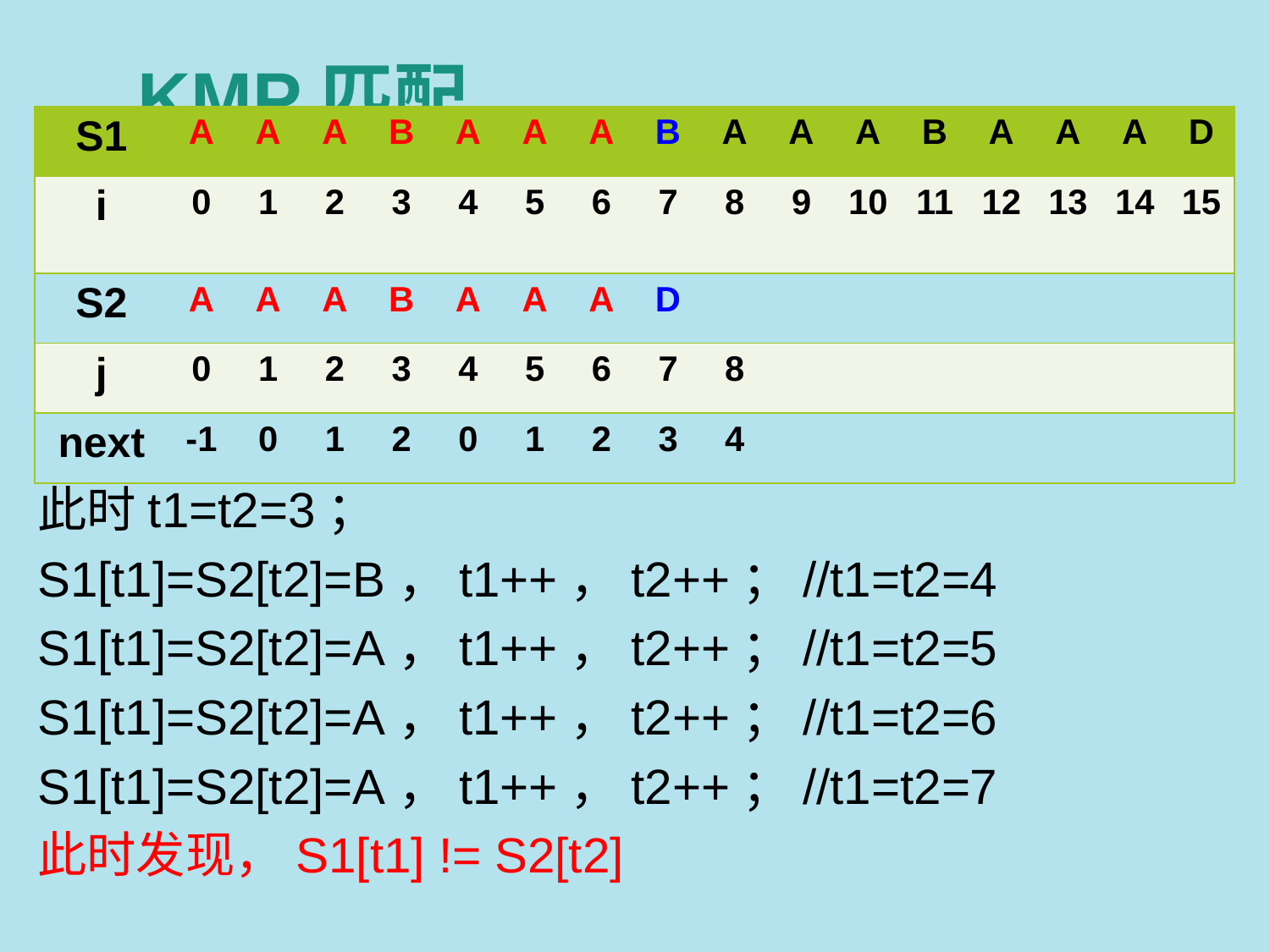

# KMP匹配
| S1 | A | A | A | B | A | A | A | B | A | A | A | B | A | A | A | D |
| --- | --- | --- | --- | --- | --- | --- | --- | --- | --- | --- | --- | --- | --- | --- | --- | --- |
| i | 0 | 1 | 2 | 3 | 4 | 5 | 6 | 7 | 8 | 9 | 10 | 11 | 12 | 13 | 14 | 15 |
| S2 | A | A | A | B | A | A | A | D |  |  |  |  |  |  |  |  |
| j | 0 | 1 | 2 | 3 | 4 | 5 | 6 | 7 | 8 |  |  |  |  |  |  |  |
| next | -1 | 0 | 1 | 2 | 0 | 1 | 2 | 3 | 4 |  |  |  |  |  |  |  |

此时t1=t2=3；
S1[t1]=S2[t2]=B，t1++，t2++；//t1=t2=4
S1[t1]=S2[t2]=A，t1++，t2++；//t1=t2=5
S1[t1]=S2[t2]=A，t1++，t2++；//t1=t2=6
S1[t1]=S2[t2]=A，t1++，t2++；//t1=t2=7
此时发现，S1[t1] != S2[t2]